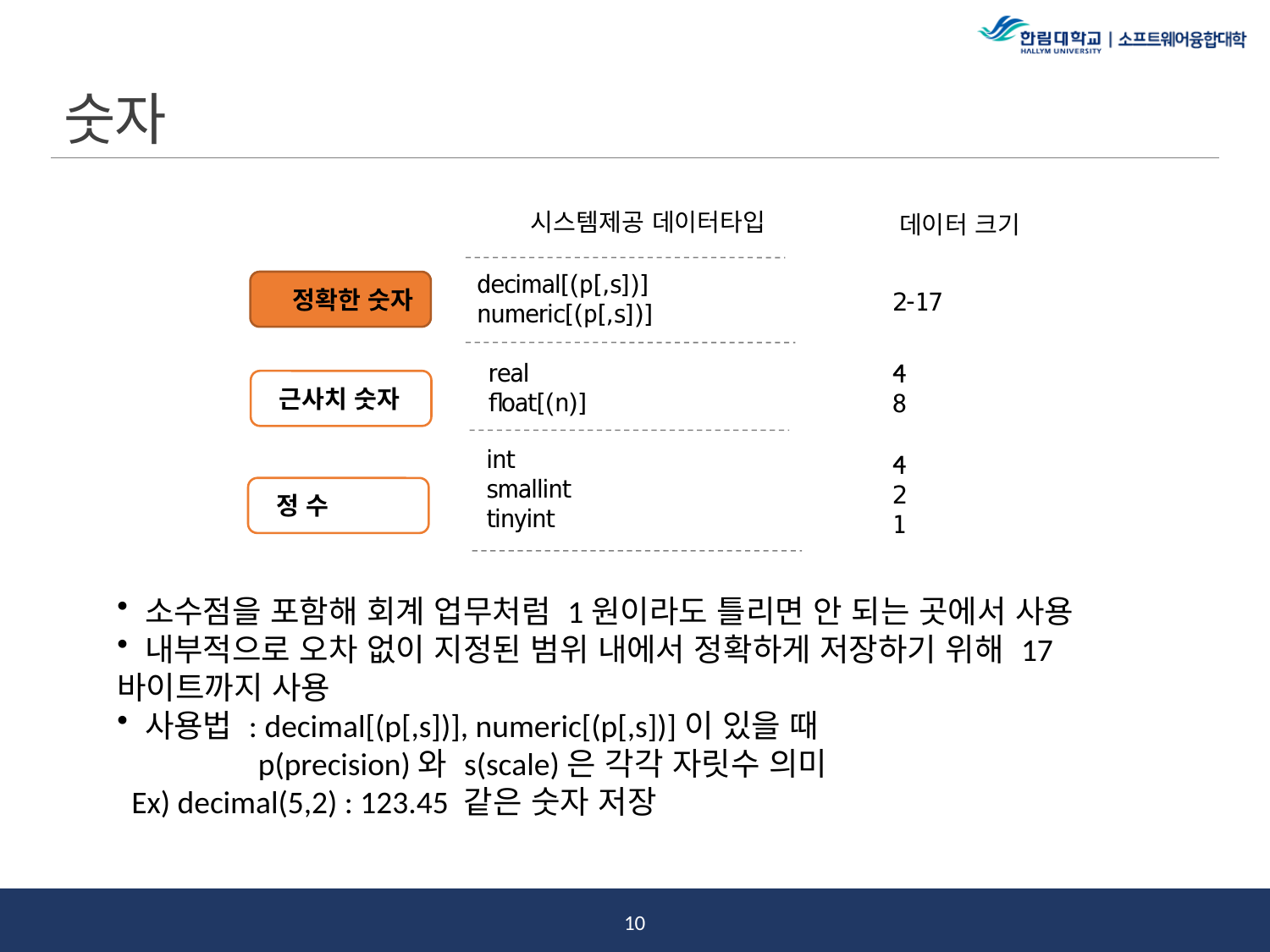

# 숫자
시스템제공 데이터타입
데이터 크기

decimal[(p[,s])]
numeric[(p[,s])]
   정확한 숫자
2-17

real
float[(n)]
4
8
 근사치 숫자

int
smallint
tinyint
4
2
1
 정 수

 소수점을 포함해 회계 업무처럼 1원이라도 틀리면 안 되는 곳에서 사용
 내부적으로 오차 없이 지정된 범위 내에서 정확하게 저장하기 위해 17바이트까지 사용
 사용법 : decimal[(p[,s])], numeric[(p[,s])]이 있을 때
               p(precision)와 s(scale)은 각각 자릿수 의미
  Ex) decimal(5,2) : 123.45 같은 숫자 저장
10